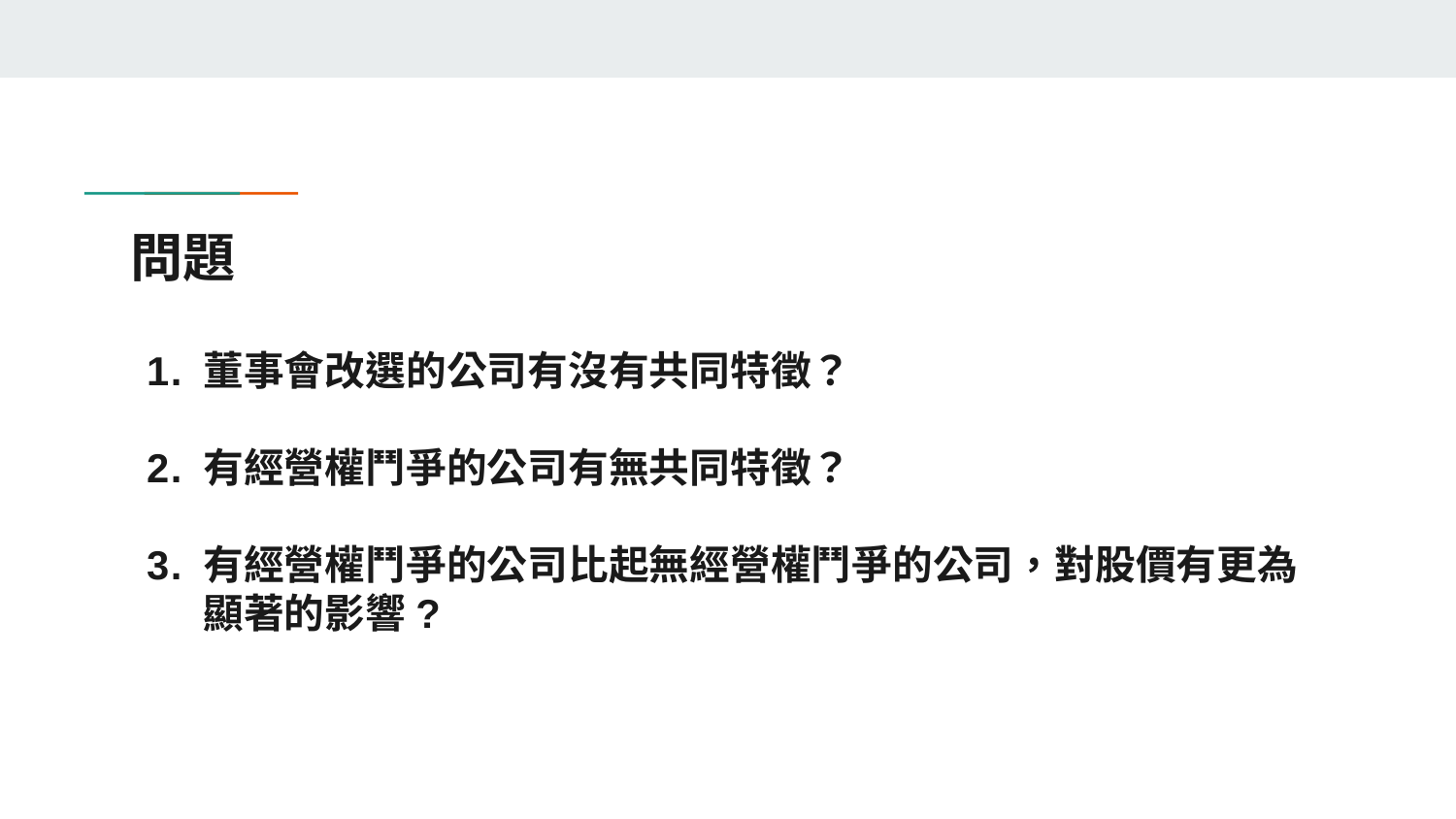

# 問題
董事會改選的公司有沒有共同特徵？

有經營權鬥爭的公司有無共同特徵？

有經營權鬥爭的公司比起無經營權鬥爭的公司，對股價有更為顯著的影響?